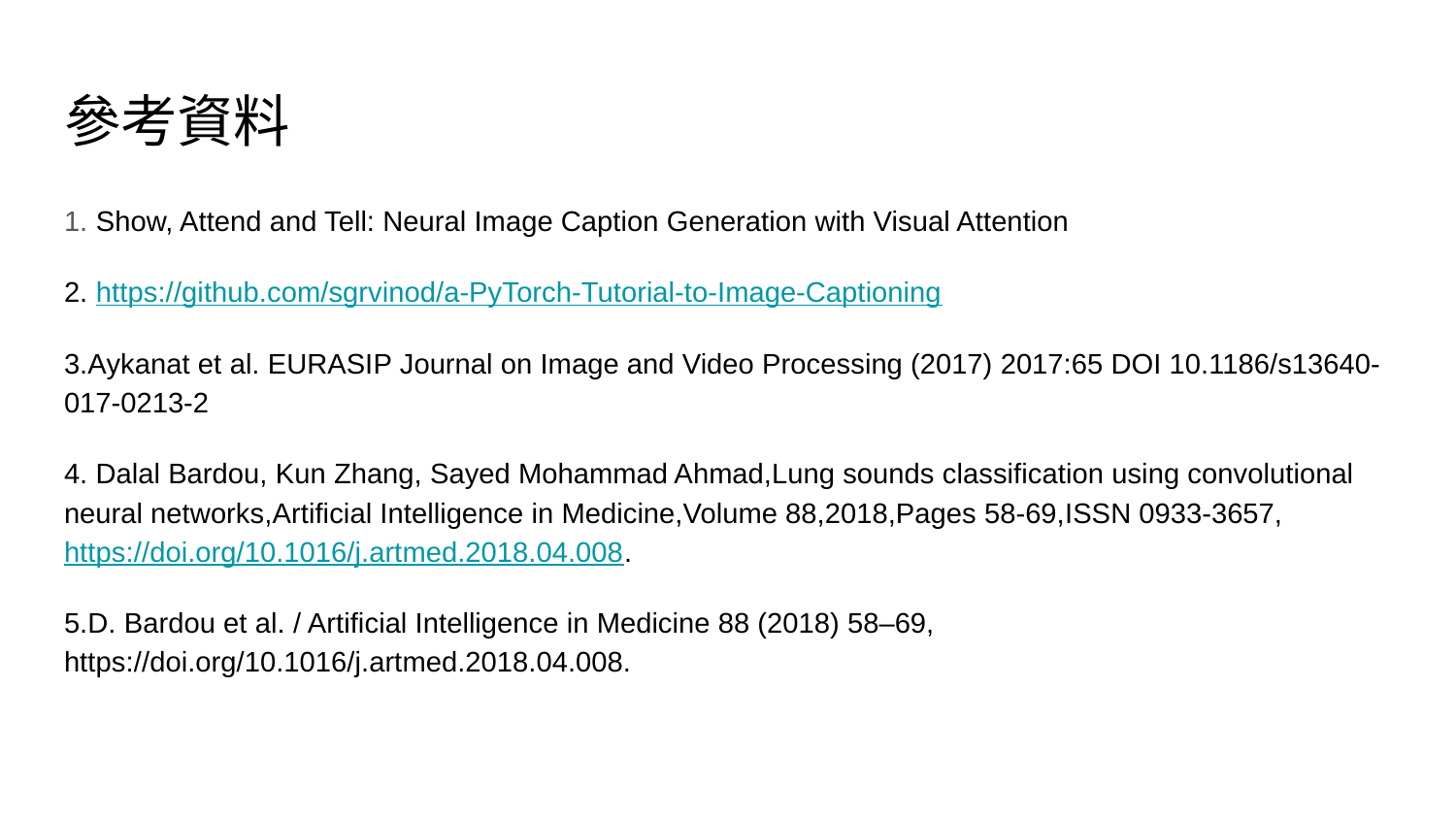

# 參考資料
1. Show, Attend and Tell: Neural Image Caption Generation with Visual Attention
2. https://github.com/sgrvinod/a-PyTorch-Tutorial-to-Image-Captioning
3.Aykanat et al. EURASIP Journal on Image and Video Processing (2017) 2017:65 DOI 10.1186/s13640-017-0213-2
4. Dalal Bardou, Kun Zhang, Sayed Mohammad Ahmad,Lung sounds classification using convolutional neural networks,Artificial Intelligence in Medicine,Volume 88,2018,Pages 58-69,ISSN 0933-3657,https://doi.org/10.1016/j.artmed.2018.04.008.
5.D. Bardou et al. / Artificial Intelligence in Medicine 88 (2018) 58–69, https://doi.org/10.1016/j.artmed.2018.04.008.